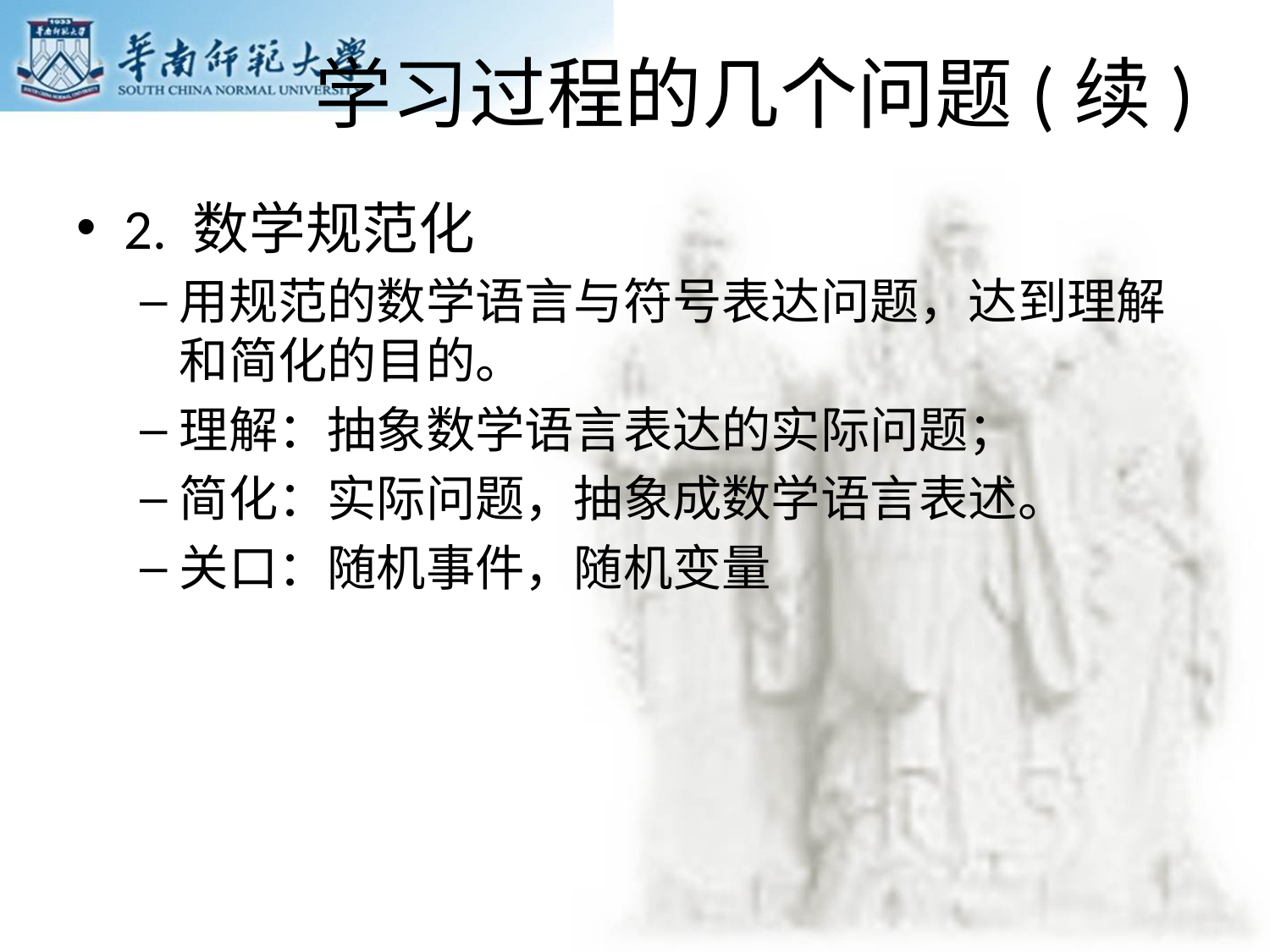

# 学习过程的几个问题(续)
2. 数学规范化
用规范的数学语言与符号表达问题，达到理解和简化的目的。
理解：抽象数学语言表达的实际问题；
简化：实际问题，抽象成数学语言表述。
关口：随机事件，随机变量